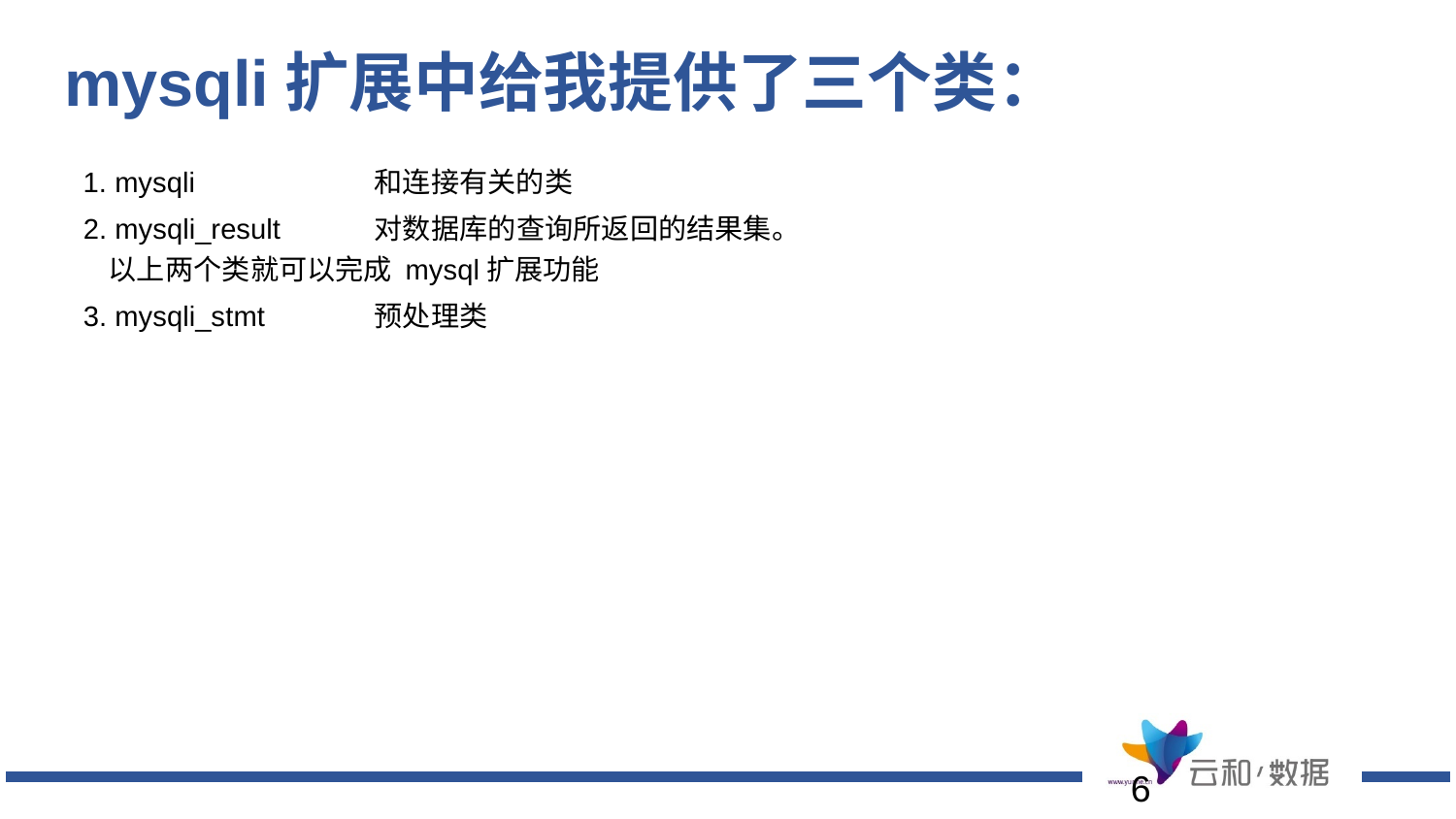

# mysqli扩展中给我提供了三个类：
1. mysqli		和连接有关的类
2. mysqli_result	对数据库的查询所返回的结果集。
    以上两个类就可以完成 mysql扩展功能
3. mysqli_stmt 	预处理类

6